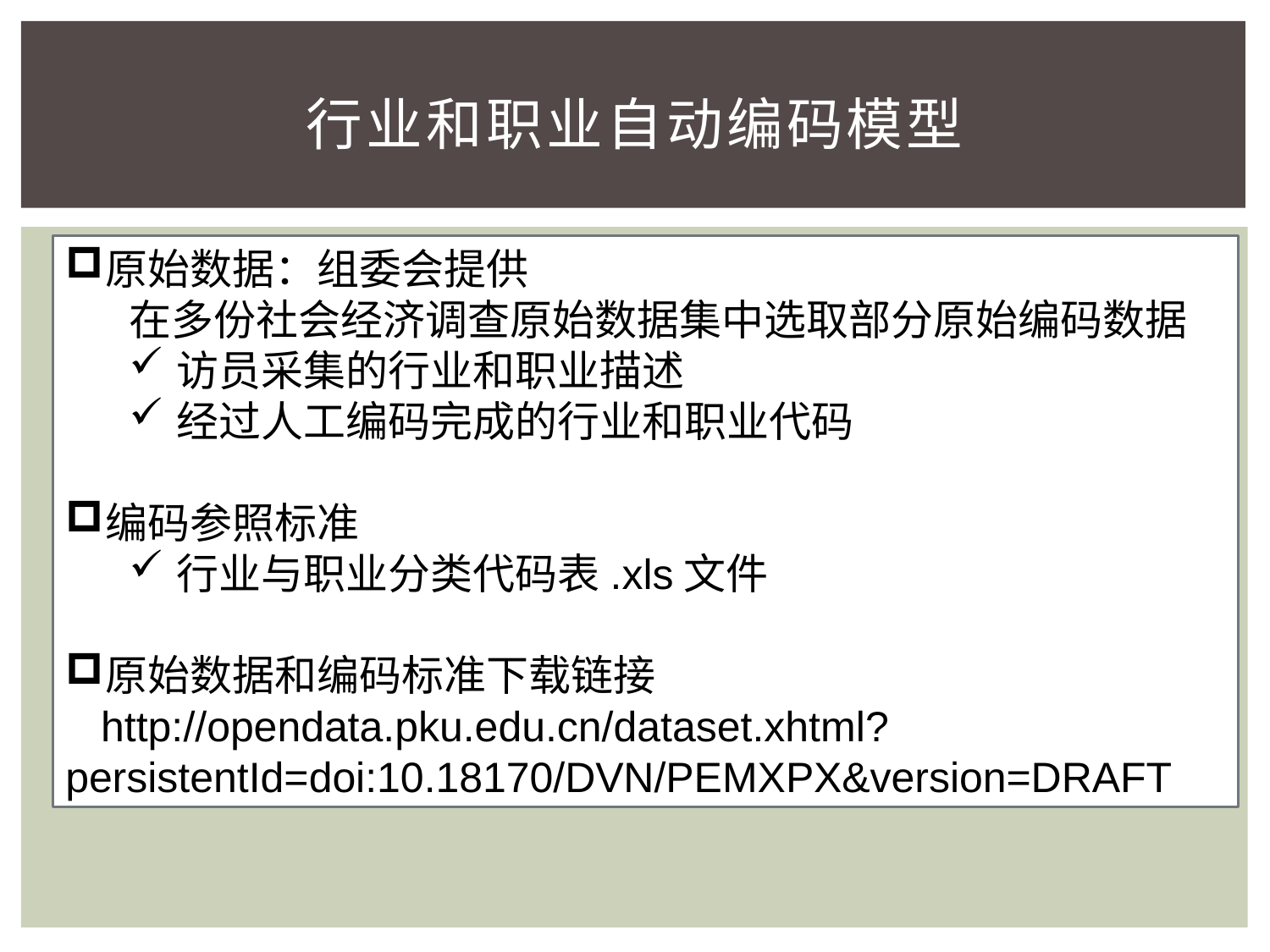

# 行业和职业自动编码模型
原始数据：组委会提供
在多份社会经济调查原始数据集中选取部分原始编码数据
访员采集的行业和职业描述
经过人工编码完成的行业和职业代码

编码参照标准
行业与职业分类代码表.xls文件

原始数据和编码标准下载链接
   http://opendata.pku.edu.cn/dataset.xhtml?persistentId=doi:10.18170/DVN/PEMXPX&version=DRAFT